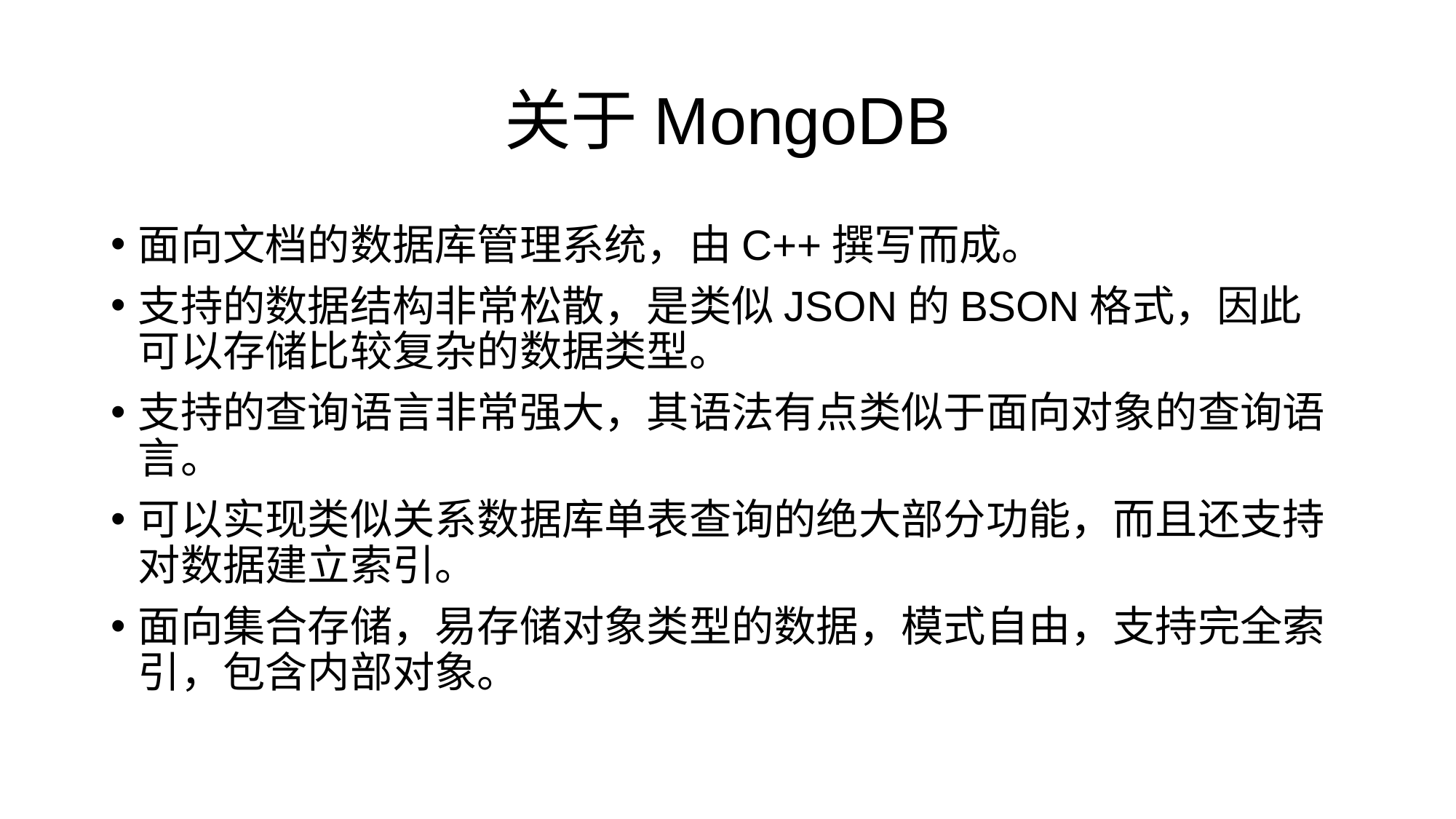

# 关于MongoDB
面向文档的数据库管理系统，由C++撰写而成。
支持的数据结构非常松散，是类似JSON的BSON格式，因此可以存储比较复杂的数据类型。
支持的查询语言非常强大，其语法有点类似于面向对象的查询语言。
可以实现类似关系数据库单表查询的绝大部分功能，而且还支持对数据建立索引。
面向集合存储，易存储对象类型的数据，模式自由，支持完全索引，包含内部对象。